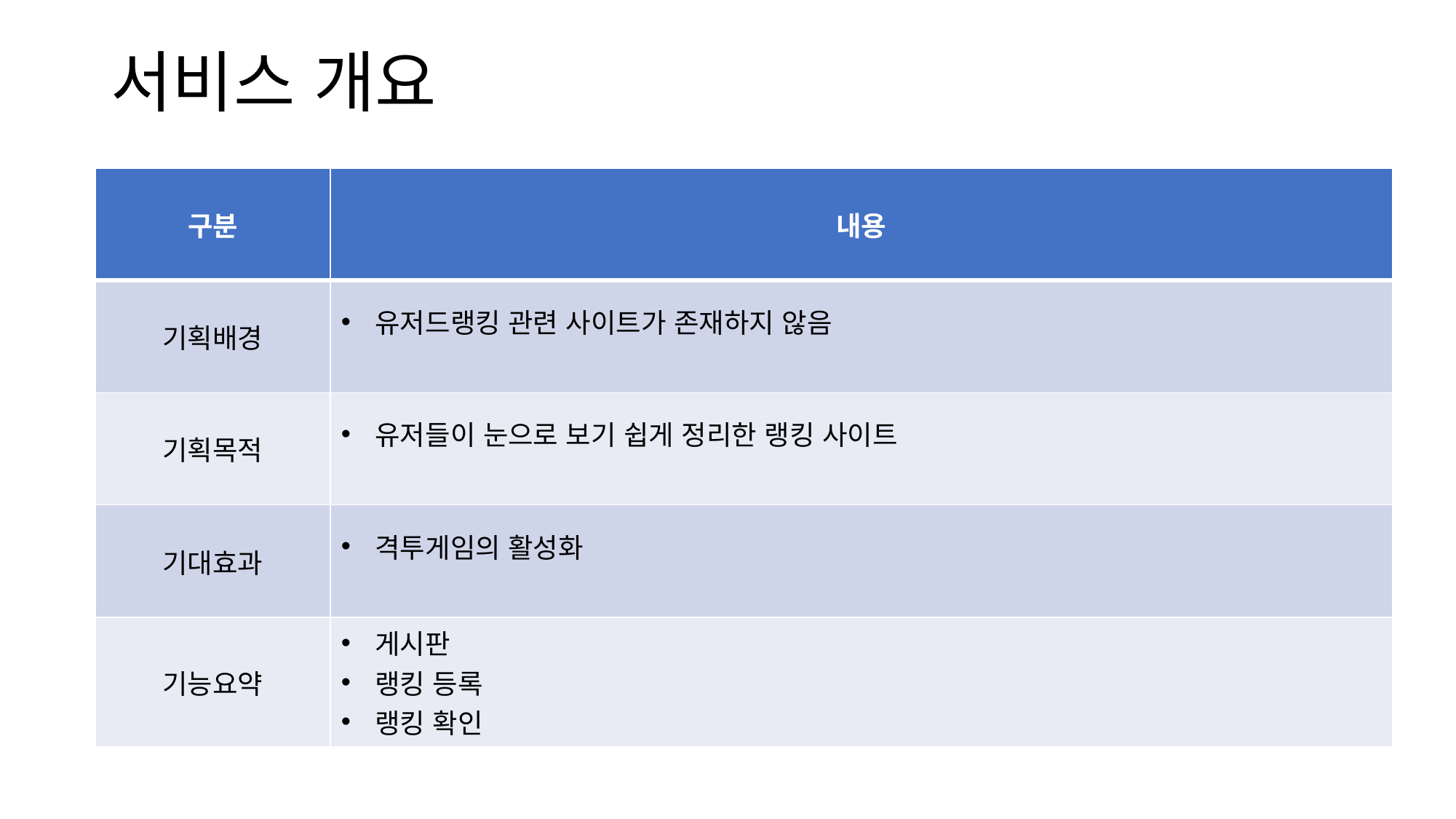

# 서비스 개요
| 구분 | 내용 |
| --- | --- |
| 기획배경 | 유저드랭킹 관련 사이트가 존재하지 않음 |
| 기획목적 | 유저들이 눈으로 보기 쉽게 정리한 랭킹 사이트 |
| 기대효과 | 격투게임의 활성화 |
| 기능요약 | 게시판 랭킹 등록 랭킹 확인 |